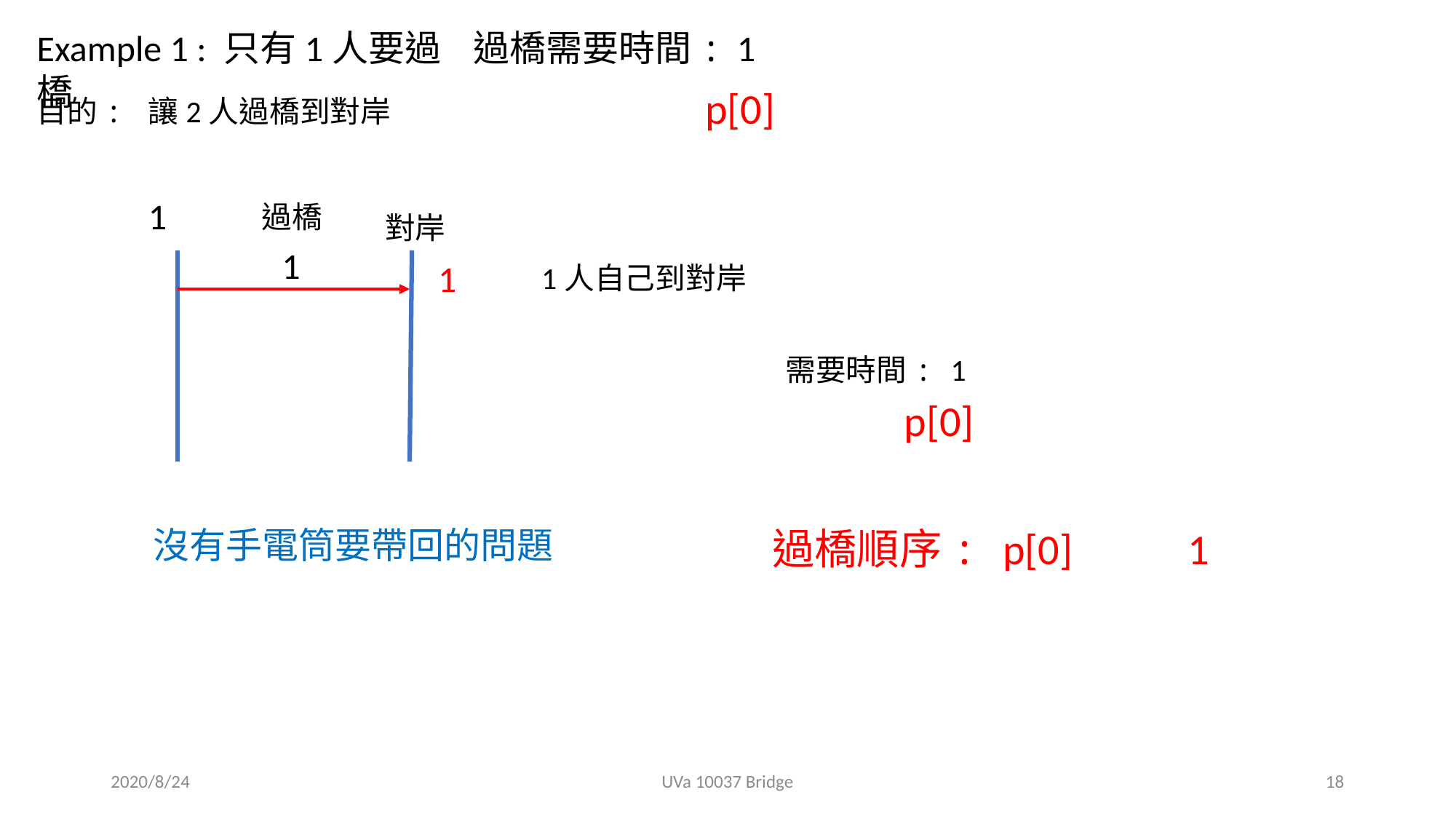

Example 1 : 只有1人要過橋
過橋需要時間:
1
p[0]
目的: 讓2人過橋到對岸
            1
過橋
對岸
1
1
1人自己到對岸
需要時間: 1
p[0]
沒有手電筒要帶回的問題
過橋順序: p[0]            1
2020/8/24
UVa 10037 Bridge
18